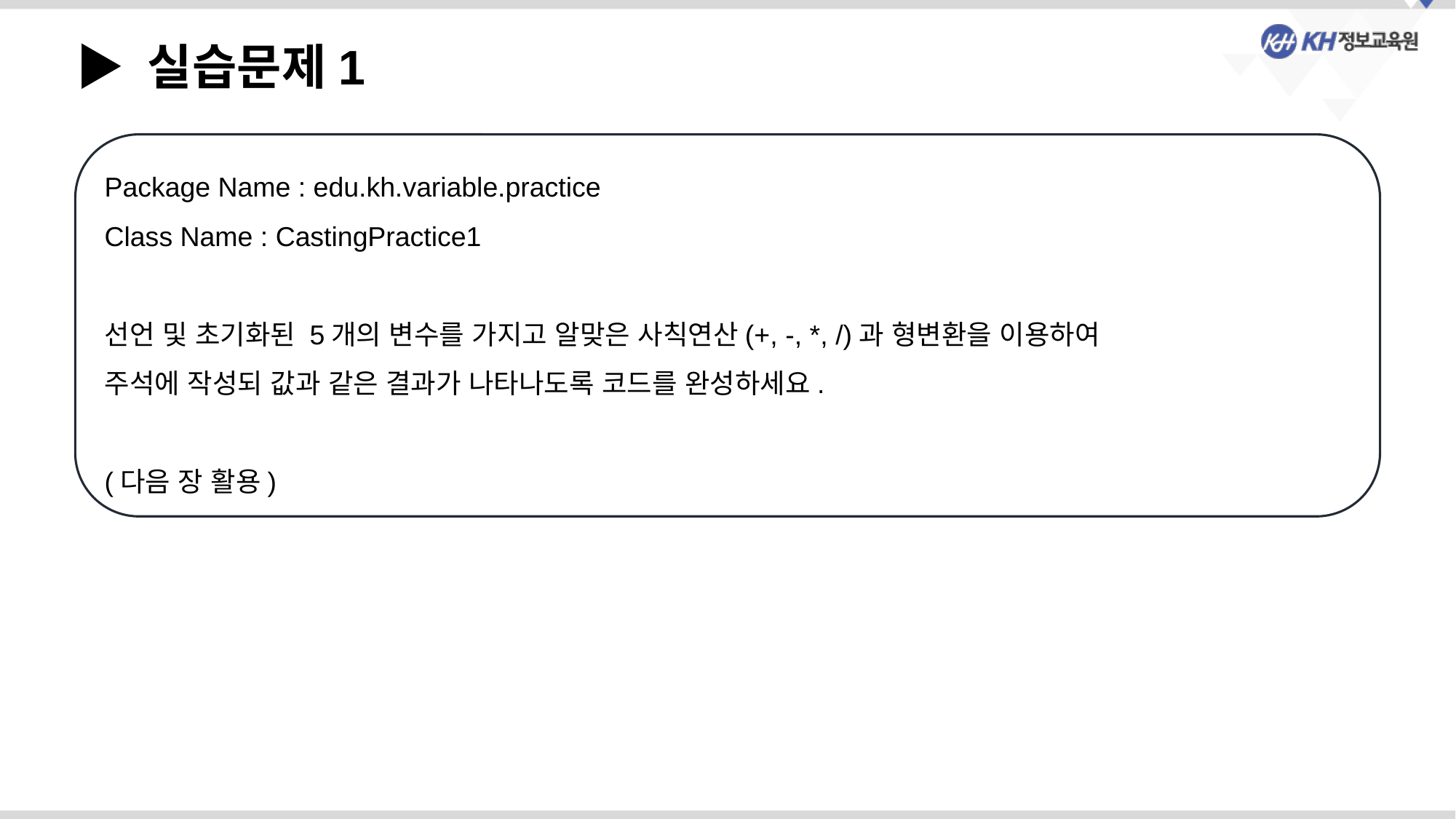

▶ 실습문제1
Package Name : edu.kh.variable.practice
Class Name : CastingPractice1

선언 및 초기화된 5개의 변수를 가지고 알맞은 사칙연산(+, -, *, /)과 형변환을 이용하여
주석에 작성되 값과 같은 결과가 나타나도록 코드를 완성하세요.

(다음 장 활용)